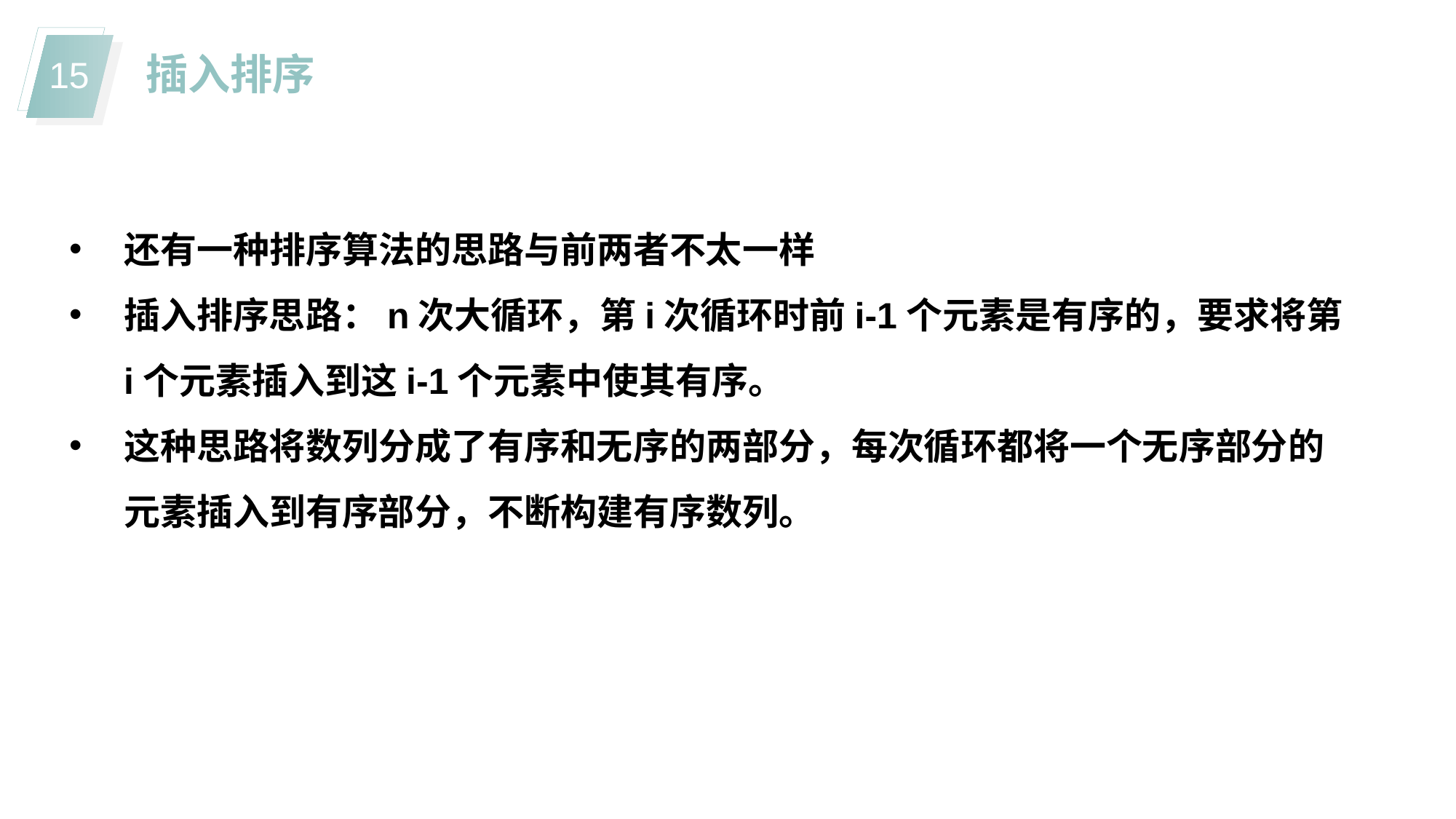

插入排序
还有一种排序算法的思路与前两者不太一样
插入排序思路：n次大循环，第i次循环时前i-1个元素是有序的，要求将第i个元素插入到这i-1个元素中使其有序。
这种思路将数列分成了有序和无序的两部分，每次循环都将一个无序部分的元素插入到有序部分，不断构建有序数列。